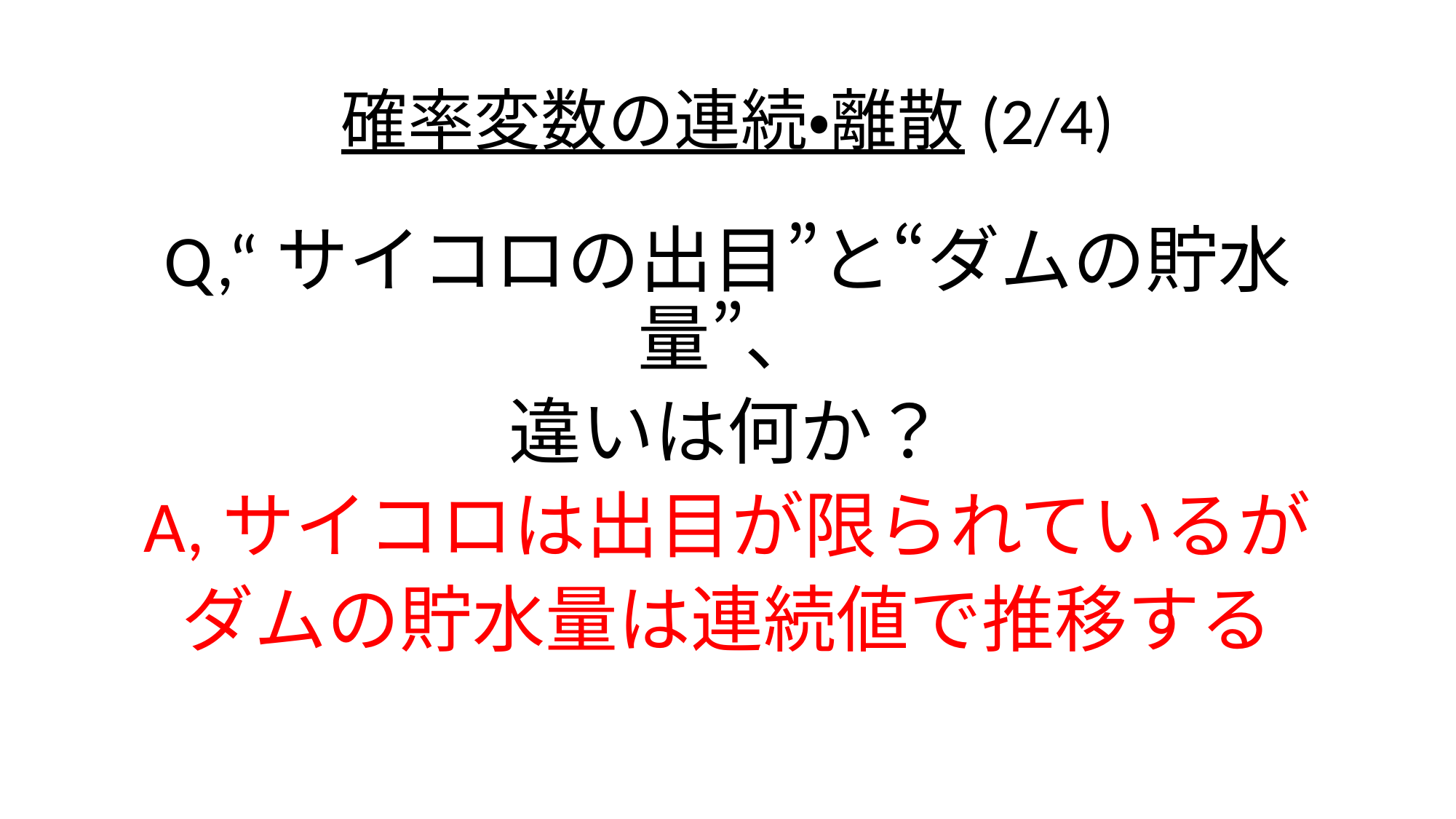

# 確率変数の連続・離散(2/4)
Q,“サイコロの出目”と“ダムの貯水量”、
違いは何か？
A,サイコロは出目が限られているが
ダムの貯水量は連続値で推移する